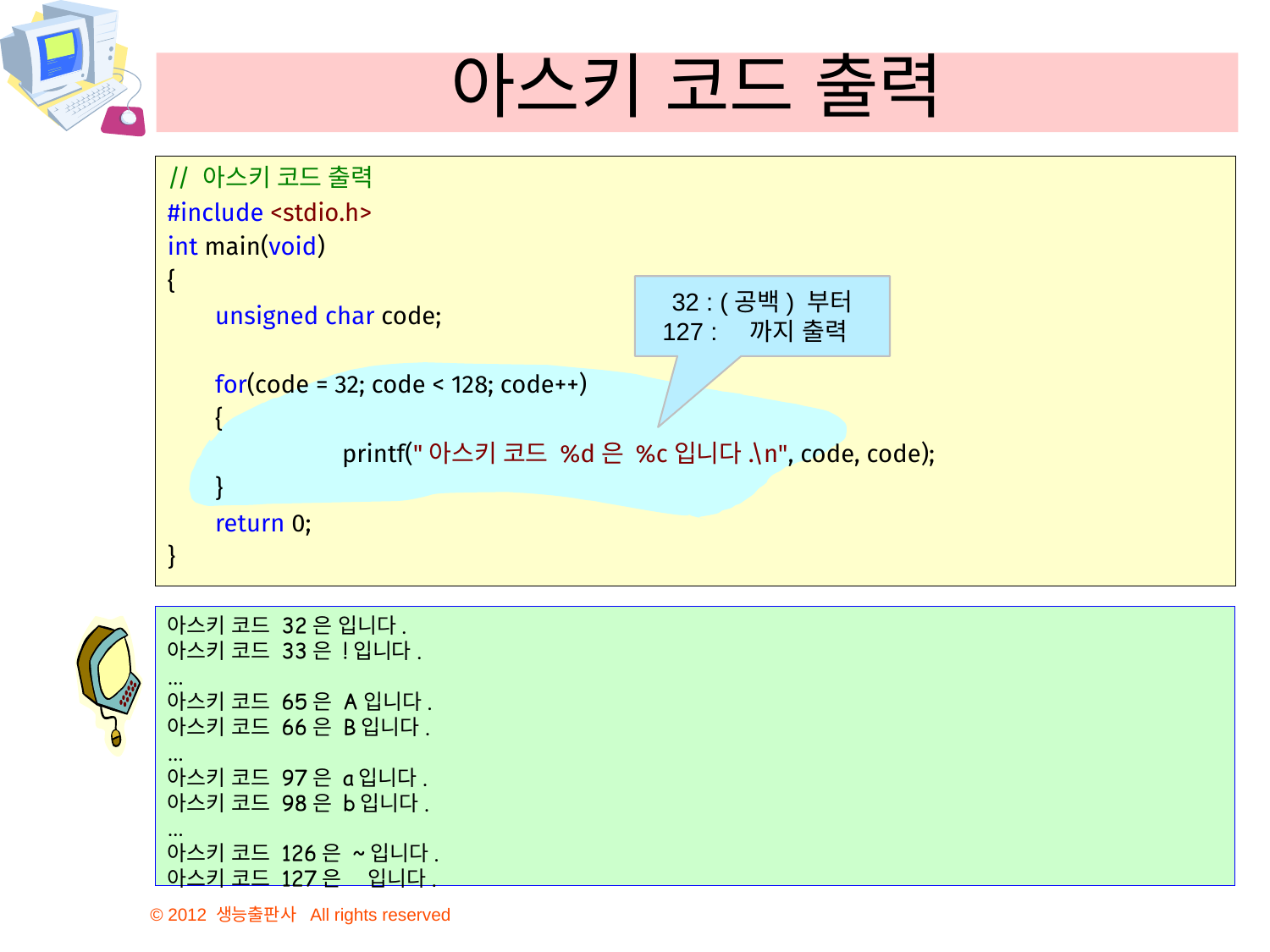

# 아스키 코드 출력
// 아스키 코드 출력
#include <stdio.h>
int main(void)
{
	unsigned char code;

	for(code = 32; code < 128; code++)
	{
		printf("아스키 코드 %d은 %c입니다.\n", code, code);
	}
	return 0;
}

32 : (공백) 부터 127 :  까지 출력

아스키 코드 32은 입니다.
아스키 코드 33은 !입니다.
...
아스키 코드 65은 A입니다.
아스키 코드 66은 B입니다.
...
아스키 코드 97은 a입니다.
아스키 코드 98은 b입니다.
...
아스키 코드 126은 ~입니다.
아스키 코드 127은 입니다.